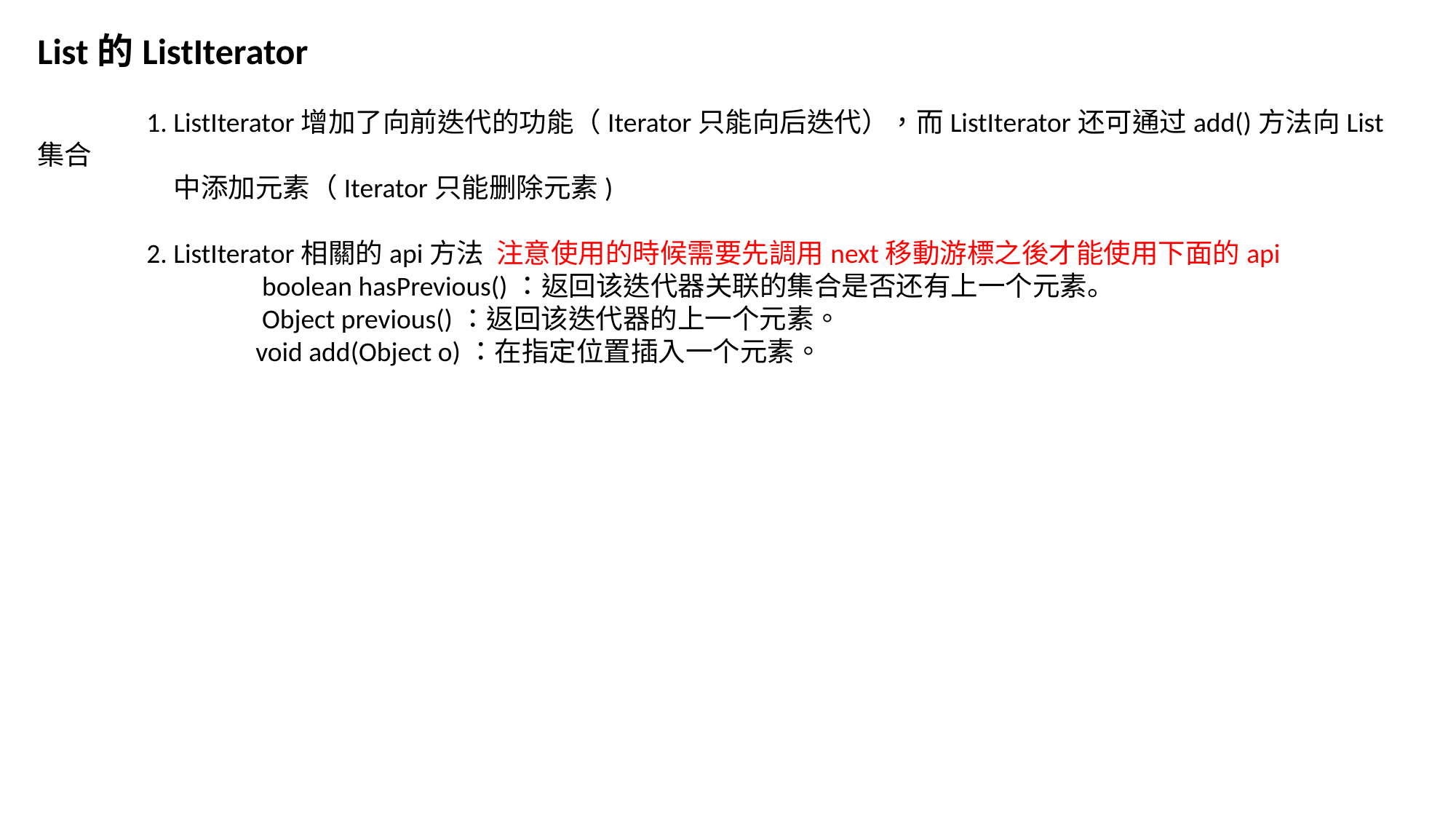

List的ListIterator

	1. ListIterator增加了向前迭代的功能（Iterator只能向后迭代），而ListIterator还可通过add()方法向List集合
                     中添加元素（Iterator只能删除元素)

	2. ListIterator相關的api方法  注意使用的時候需要先調用next移動游標之後才能使用下面的api
		 boolean hasPrevious()：返回该迭代器关联的集合是否还有上一个元素。
		 Object previous()：返回该迭代器的上一个元素。
		void add(Object o)：在指定位置插入一个元素。